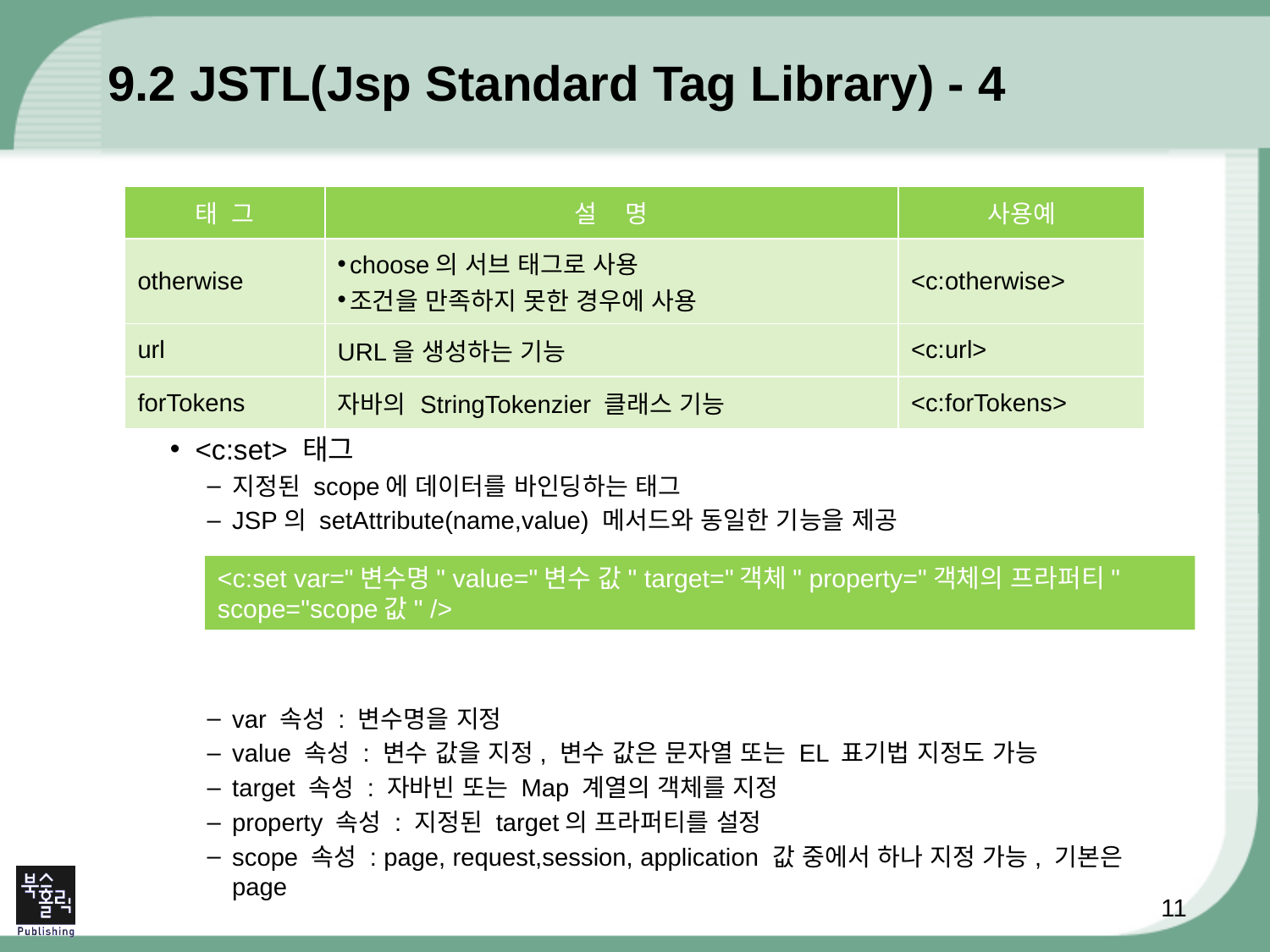

# 9.2 JSTL(Jsp Standard Tag Library) - 4

<c:set> 태그
지정된 scope에 데이터를 바인딩하는 태그
JSP의 setAttribute(name,value) 메서드와 동일한 기능을 제공

var 속성 : 변수명을 지정
value 속성 : 변수 값을 지정, 변수 값은 문자열 또는 EL 표기법 지정도 가능
target 속성 : 자바빈 또는 Map 계열의 객체를 지정
property 속성 : 지정된 target의 프라퍼티를 설정
scope 속성 : page, request,session, application 값 중에서 하나 지정 가능, 기본은 page
| 태 그 | 설 명 | 사용예 |
| --- | --- | --- |
| otherwise | choose의 서브 태그로 사용 조건을 만족하지 못한 경우에 사용 | <c:otherwise> |
| url | URL을 생성하는 기능 | <c:url> |
| forTokens | 자바의 StringTokenzier 클래스 기능 | <c:forTokens> |
<c:set var="변수명" value="변수 값" target="객체" property="객체의 프라퍼티"
scope="scope값" />
11